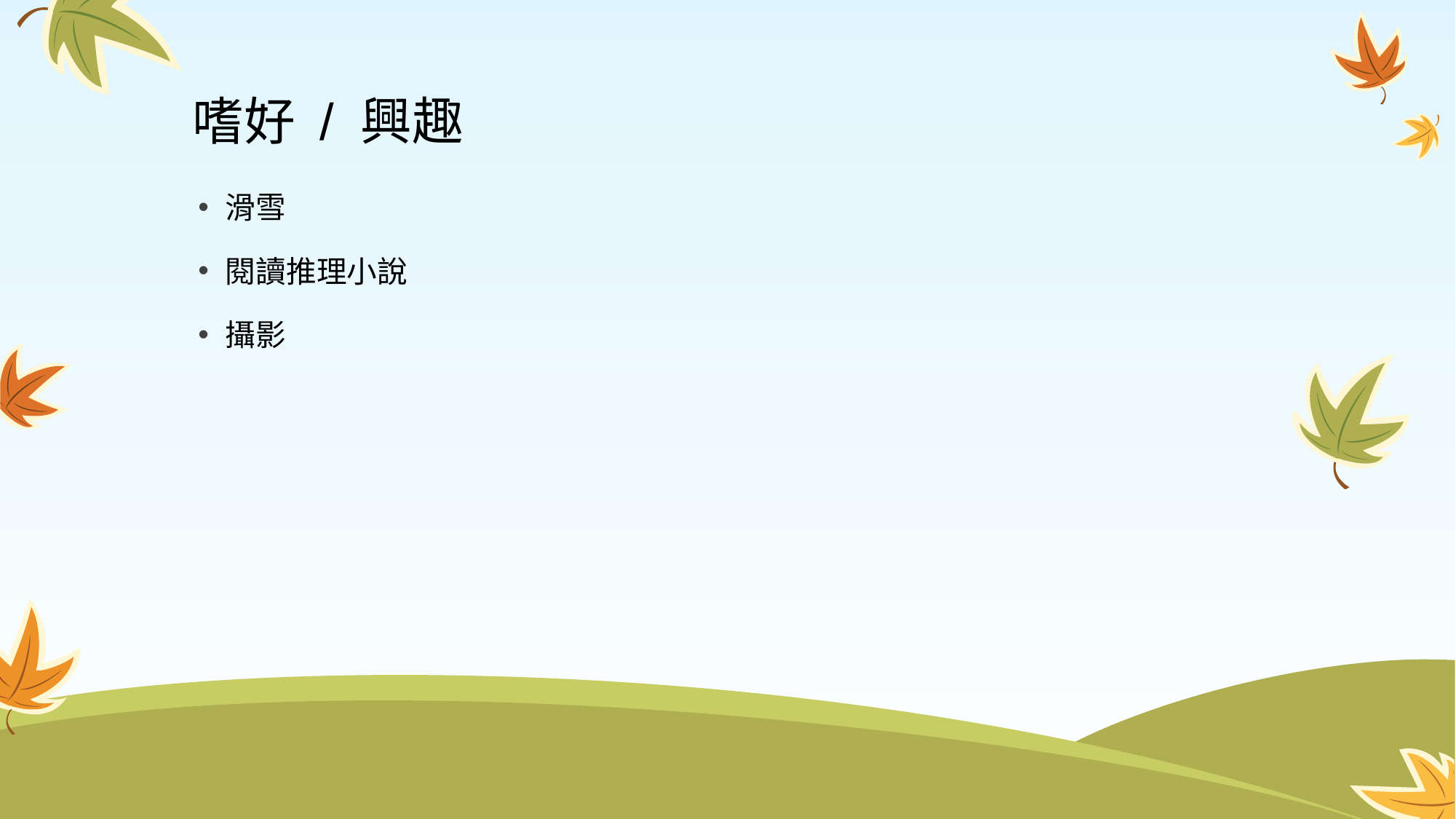

# 嗜好 / 興趣
滑雪
閱讀推理小說
攝影